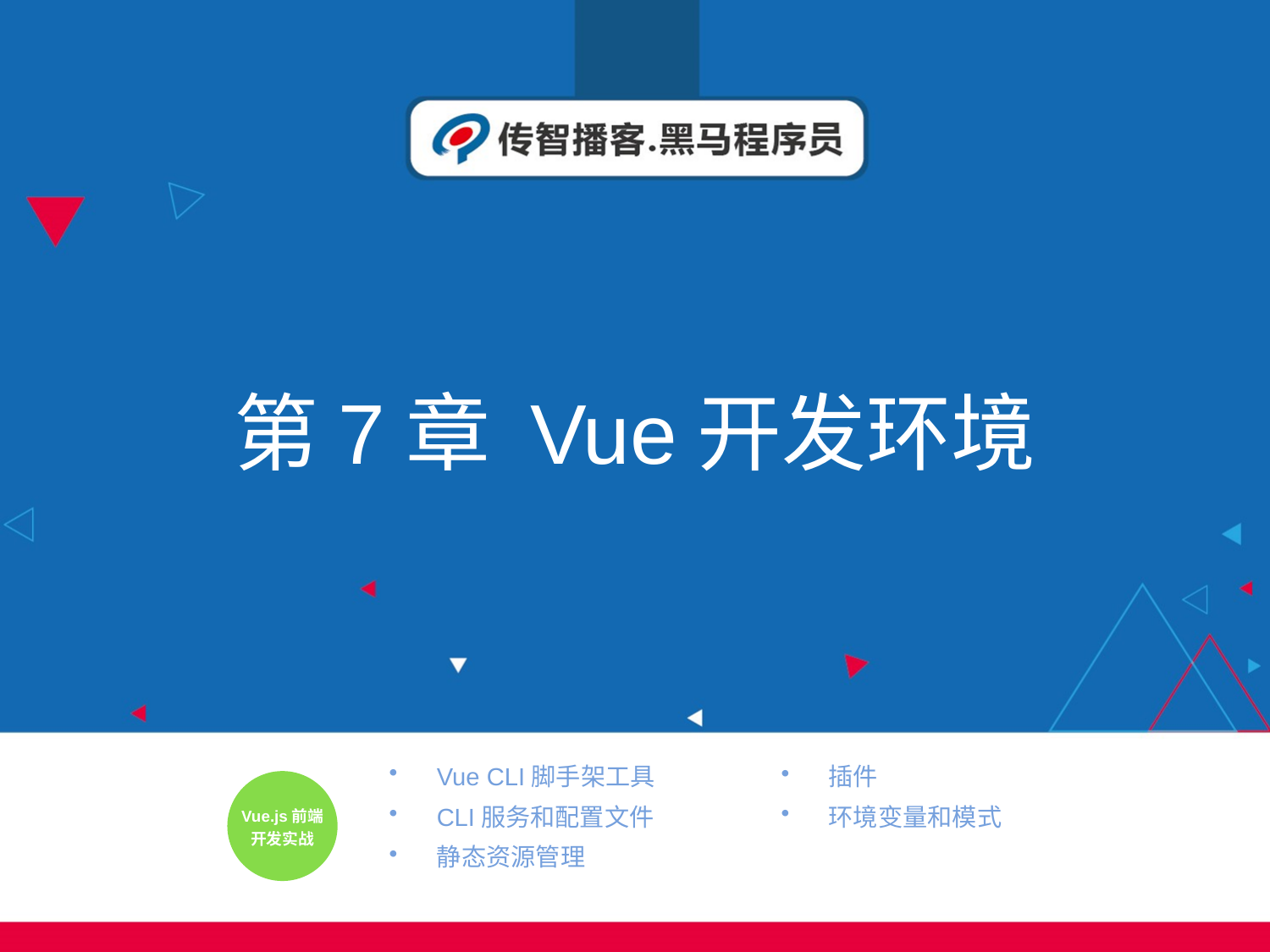

# 第7章 Vue开发环境
Vue CLI脚手架工具
CLI服务和配置文件
静态资源管理
插件
环境变量和模式